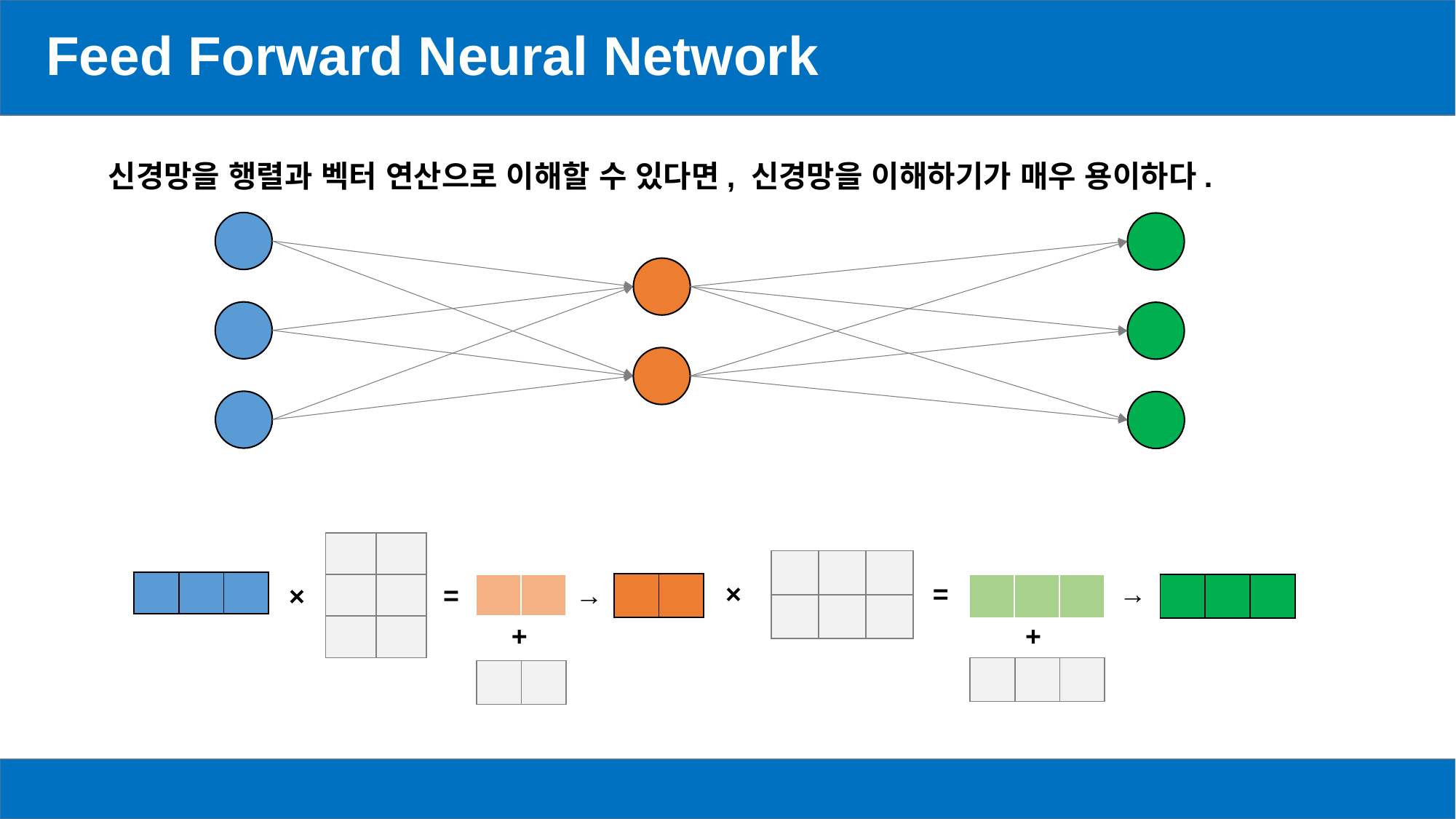

# Feed Forward Neural Network
신경망을 행렬과 벡터 연산으로 이해할 수 있다면, 신경망을 이해하기가 매우 용이하다.

|  |  |
| --- | --- |
|  |  |
|  |  |
|  |  |  |
| --- | --- | --- |
|  |  |  |
=
→
×
|  |  |  |
| --- | --- | --- |
=
→
|  |  |
| --- | --- |
×
|  |  |  |
| --- | --- | --- |
|  |  |
| --- | --- |
|  |  |  |
| --- | --- | --- |
+
+
|  |  |  |
| --- | --- | --- |
|  |  |
| --- | --- |